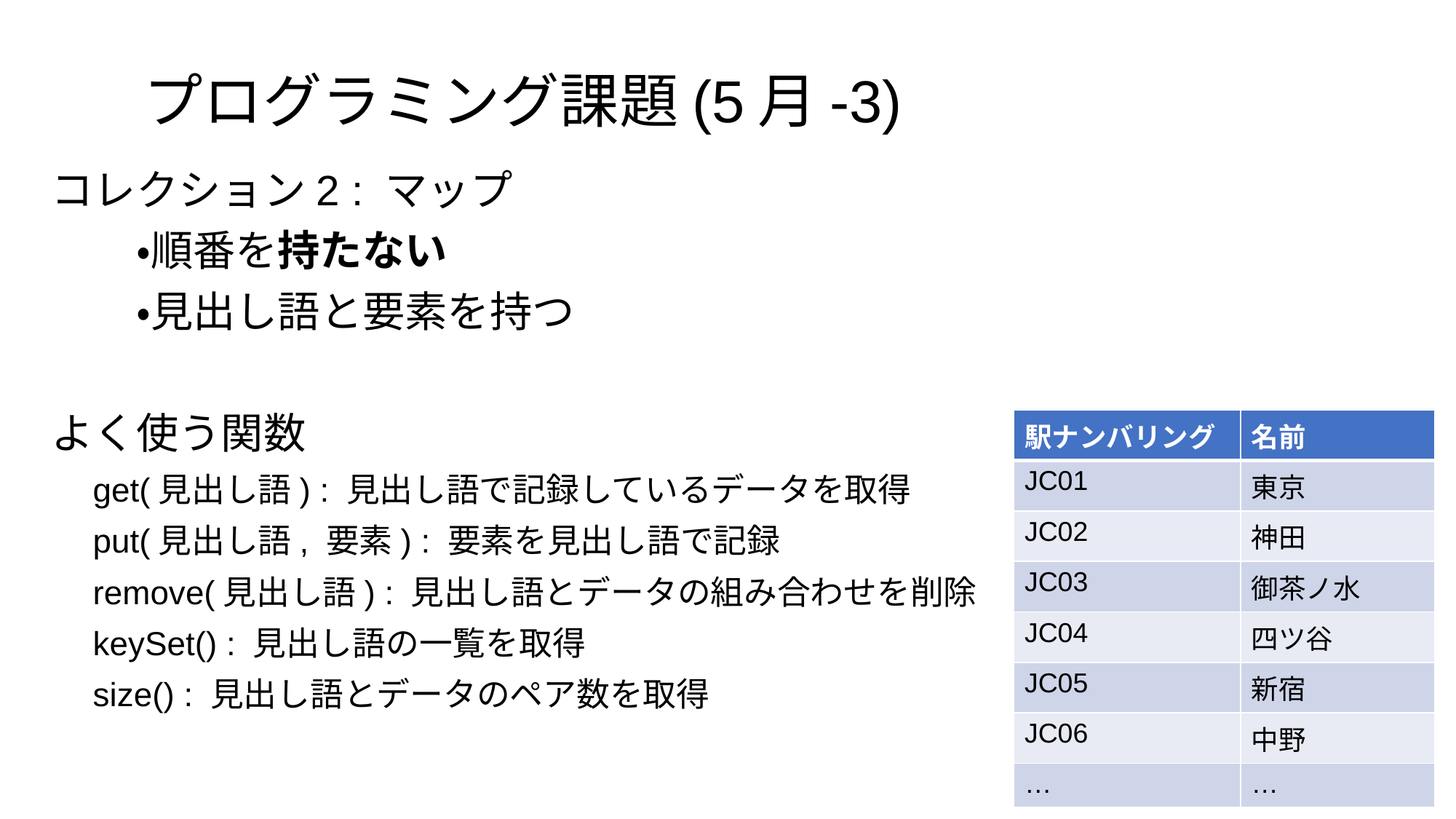

# プログラミング課題(5月-3)
コレクション2 : マップ
　　・順番を持たない
　　・見出し語と要素を持つ

よく使う関数
　get(見出し語) : 見出し語で記録しているデータを取得
　put(見出し語, 要素) : 要素を見出し語で記録
　remove(見出し語) : 見出し語とデータの組み合わせを削除
　keySet() : 見出し語の一覧を取得
　size() : 見出し語とデータのペア数を取得
| 駅ナンバリング | 名前 |
| --- | --- |
| JC01 | 東京 |
| JC02 | 神田 |
| JC03 | 御茶ノ水 |
| JC04 | 四ツ谷 |
| JC05 | 新宿 |
| JC06 | 中野 |
| … | … |